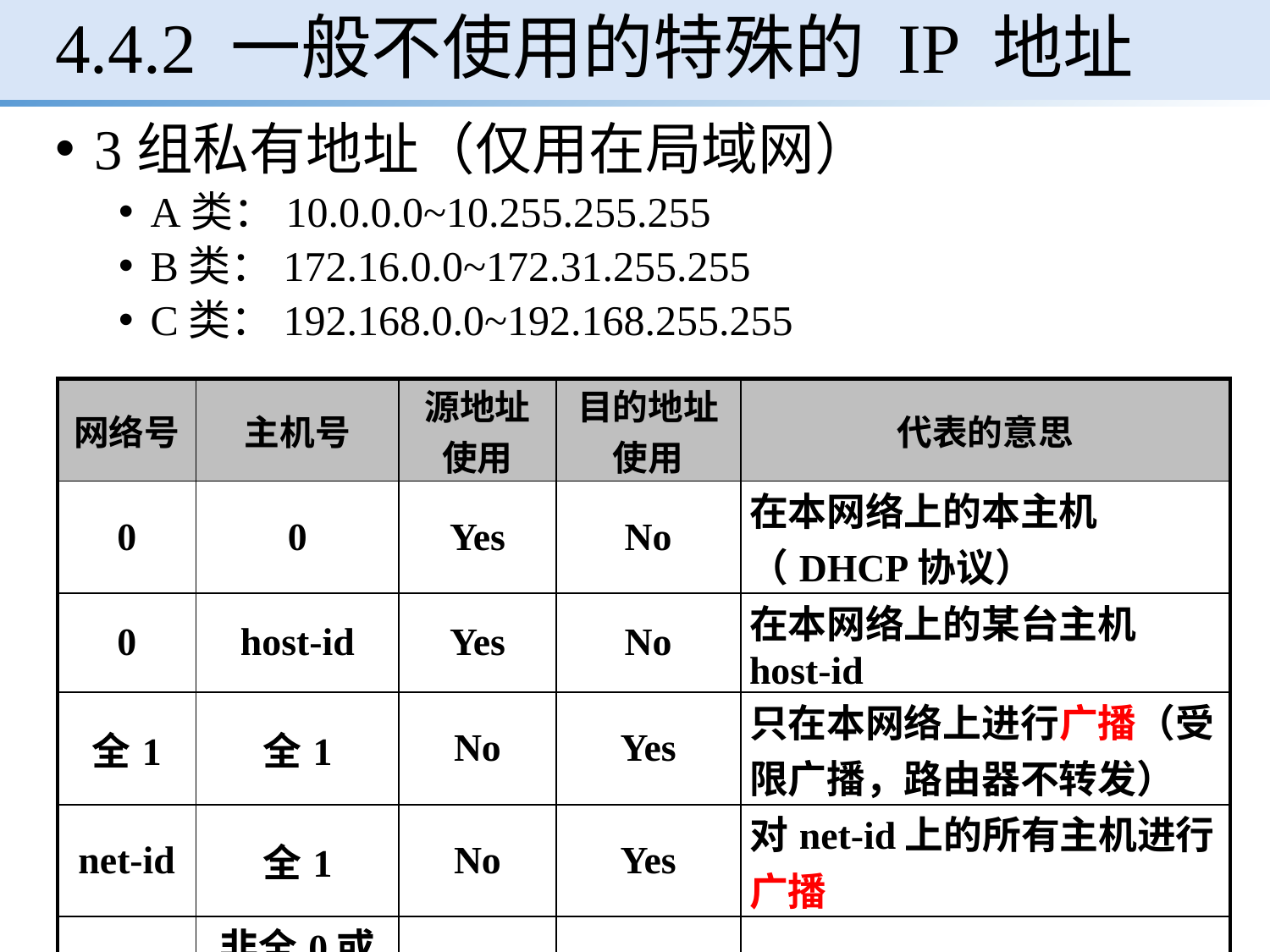

# 4.4.2 一般不使用的特殊的 IP 地址
3组私有地址（仅用在局域网）
A类：10.0.0.0~10.255.255.255
B类：172.16.0.0~172.31.255.255
C类：192.168.0.0~192.168.255.255

| 网络号 | 主机号 | 源地址 使用 | 目的地址 使用 | 代表的意思 |
| --- | --- | --- | --- | --- |
| 0 | 0 | Yes | No | 在本网络上的本主机（DHCP协议） |
| 0 | host-id | Yes | No | 在本网络上的某台主机host-id |
| 全1 | 全1 | No | Yes | 只在本网络上进行广播（受限广播，路由器不转发） |
| net-id | 全1 | No | Yes | 对net-id上的所有主机进行广播 |
| 127 | 非全0或全1的任何数 | Yes | Yes | 用作本地软件环回测试之用 |